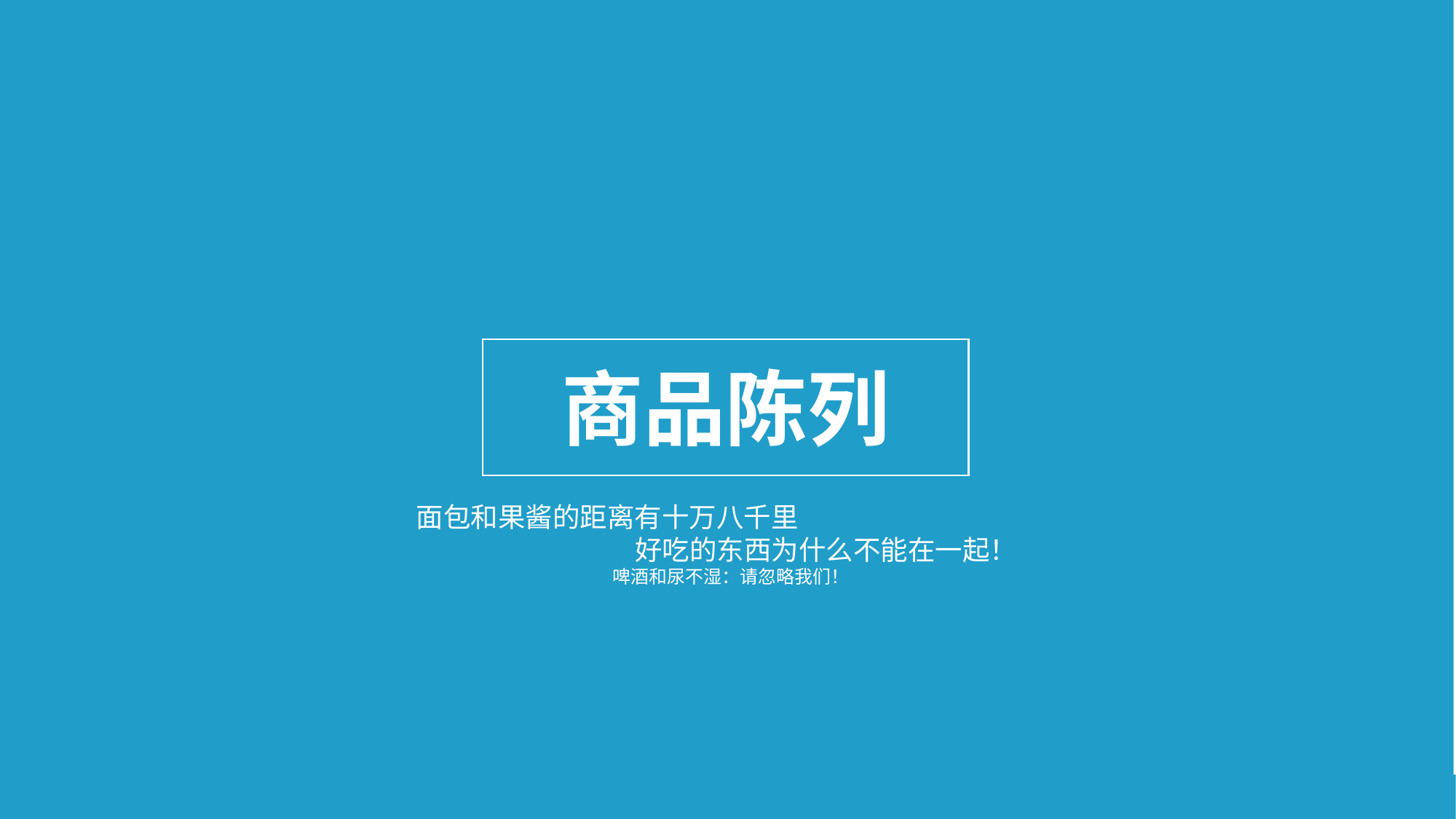

商品陈列
面包和果酱的距离有十万八千里
                               好吃的东西为什么不能在一起！
啤酒和尿不湿：请忽略我们！